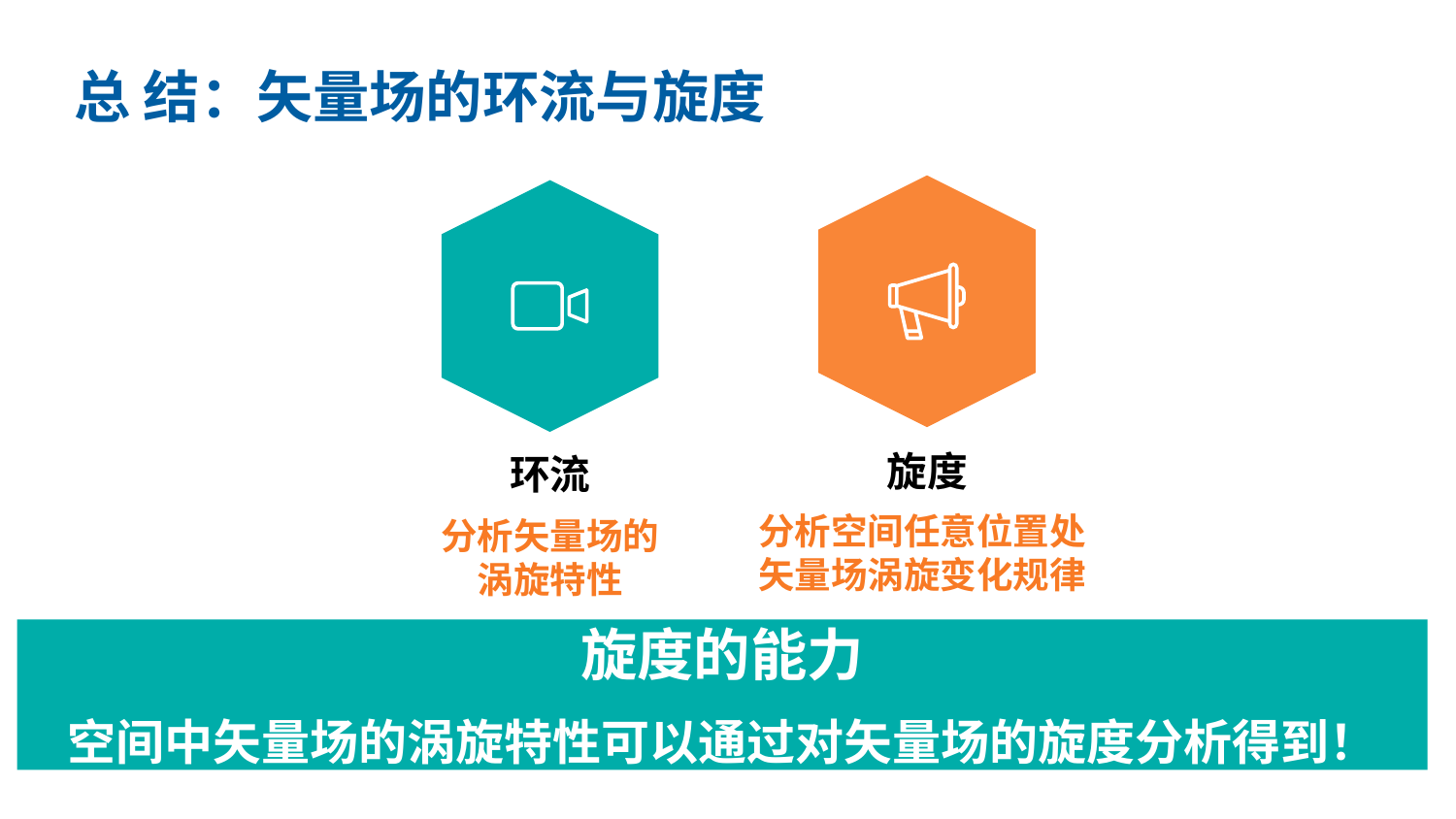

总 结：矢量场的环流与旋度

旋度
环流
分析空间任意位置处矢量场涡旋变化规律
分析矢量场的涡旋特性
旋度的能力
空间中矢量场的涡旋特性可以通过对矢量场的旋度分析得到！